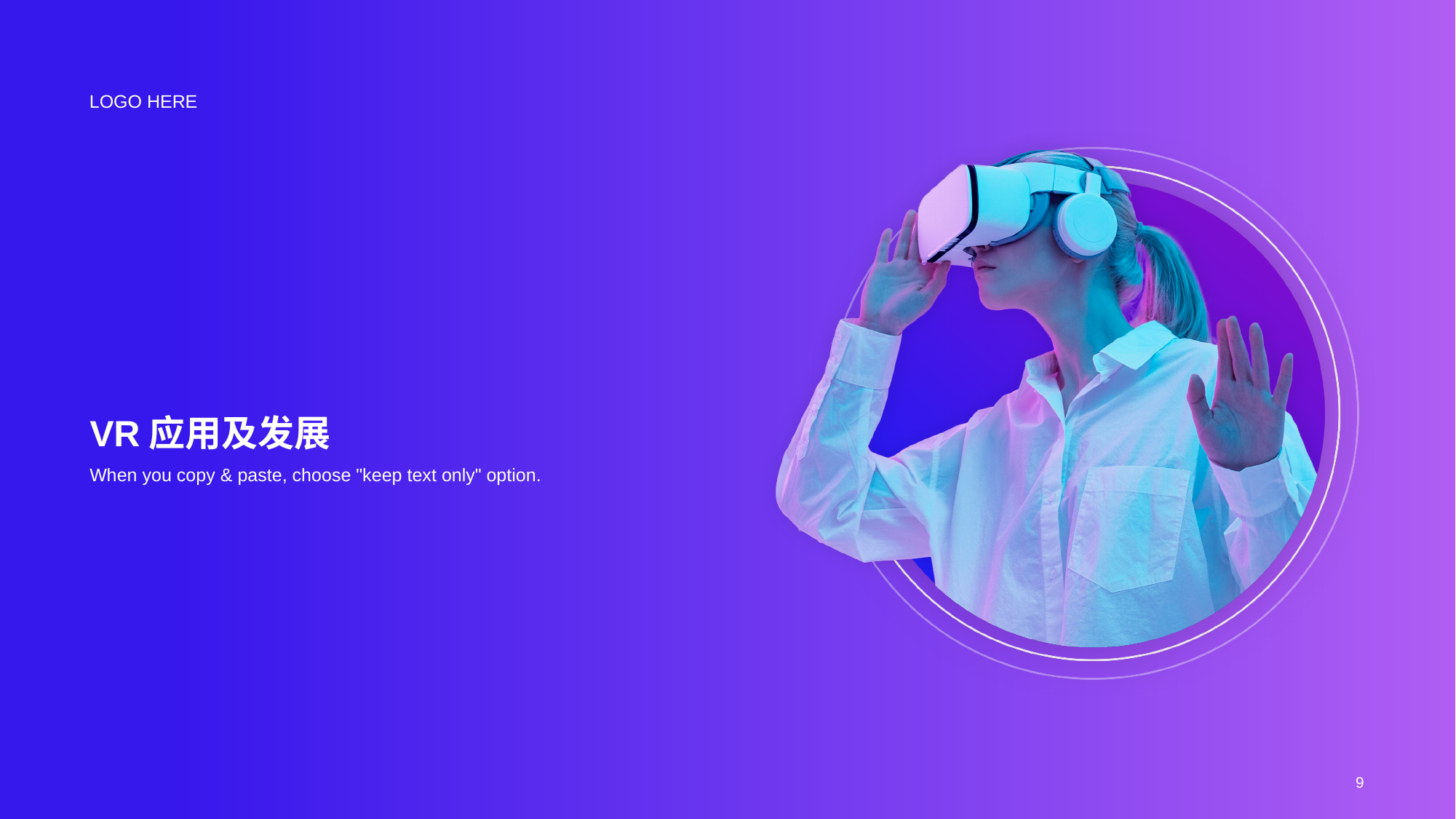

LOGO HERE
# VR应用及发展
When you copy & paste, choose "keep text only" option.
9